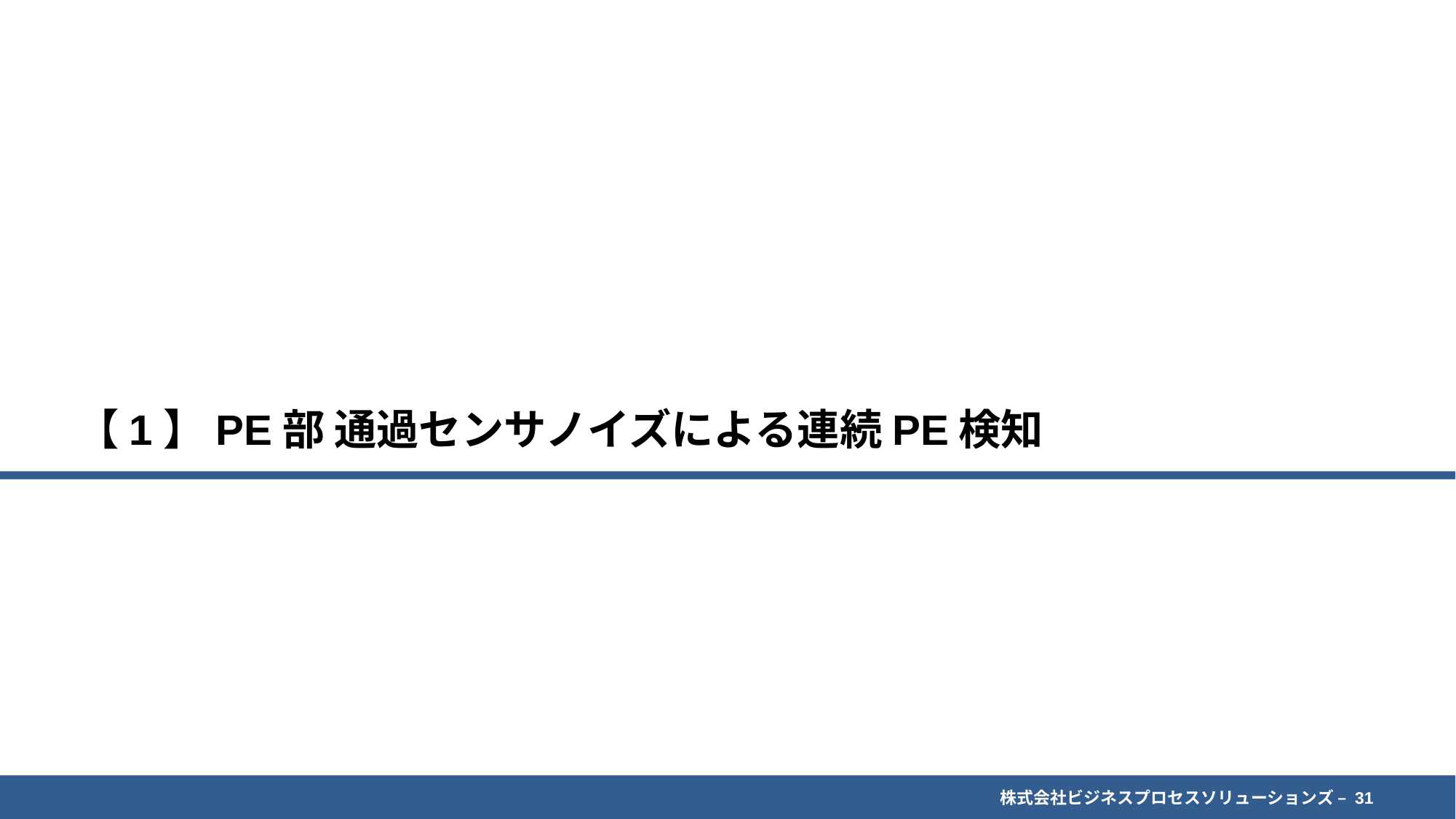

# 【1】PE部 通過センサノイズによる連続PE検知
株式会社ビジネスプロセスソリューションズ – 31